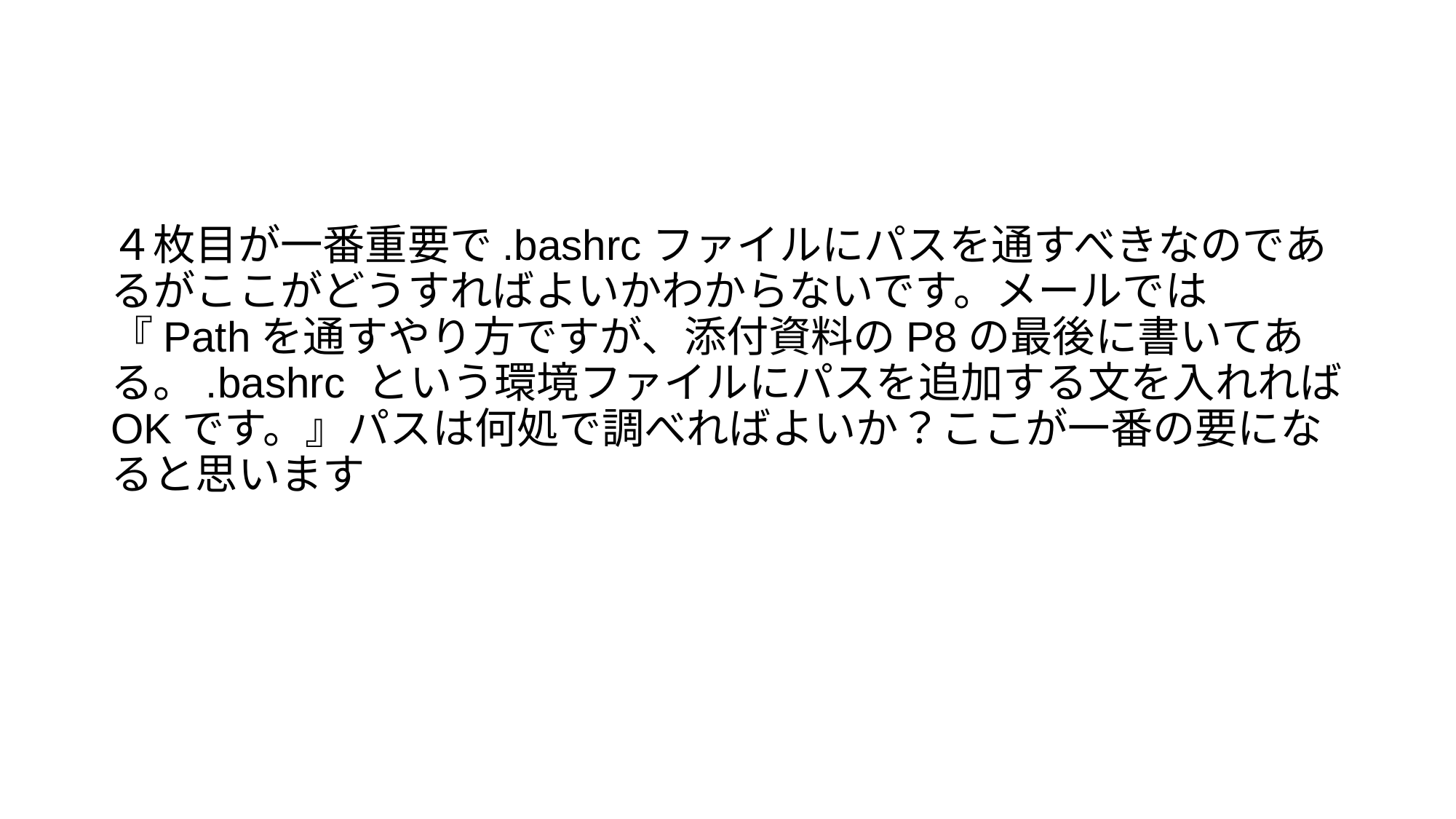

４枚目が一番重要で.bashrcファイルにパスを通すべきなのであるがここがどうすればよいかわからないです。メールでは『Pathを通すやり方ですが、添付資料のP8の最後に書いてある。.bashrc という環境ファイルにパスを追加する文を入れればOKです。』パスは何処で調べればよいか？ここが一番の要になると思います